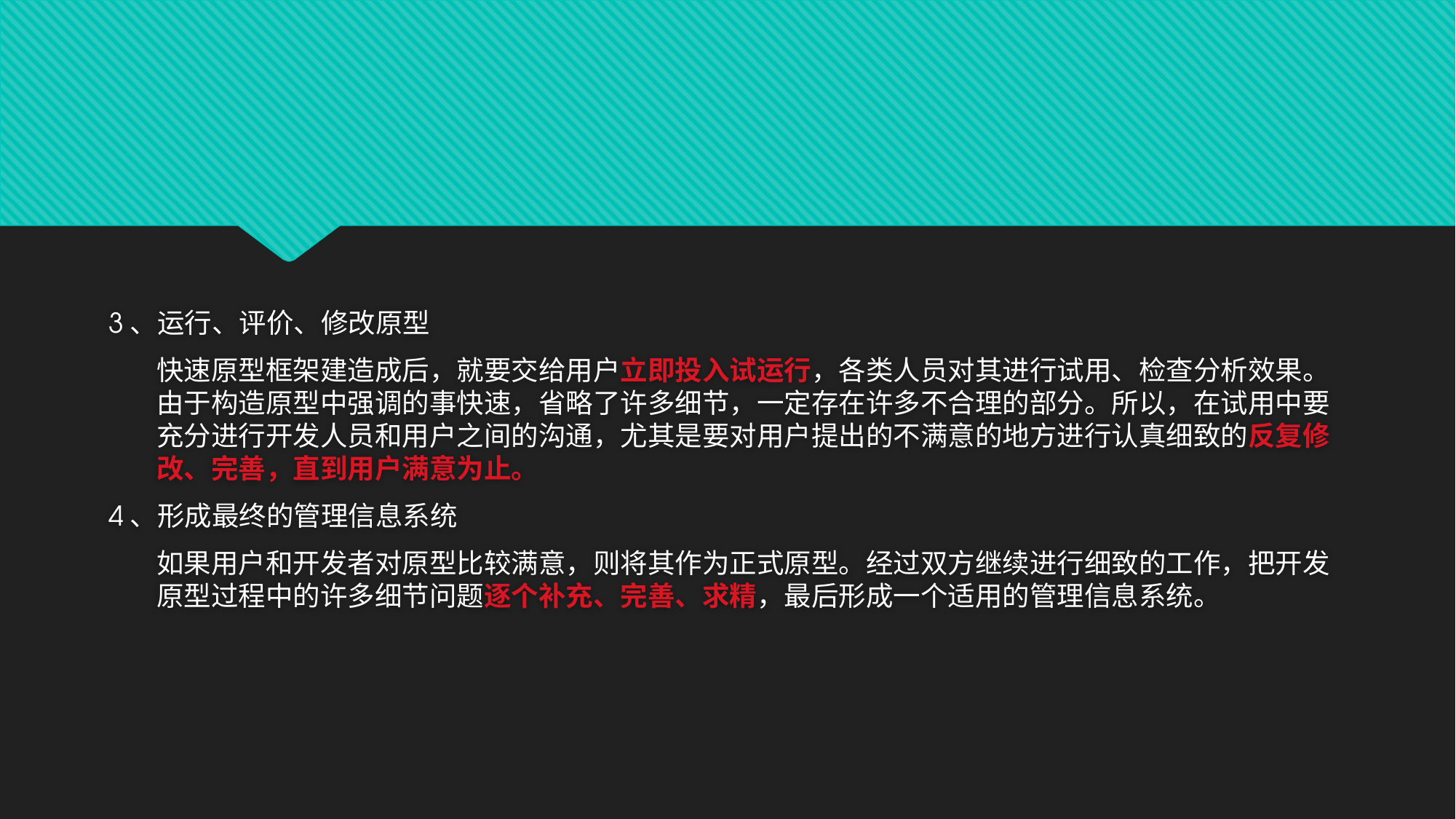

3、运行、评价、修改原型
快速原型框架建造成后，就要交给用户立即投入试运行，各类人员对其进行试用、检查分析效果。由于构造原型中强调的事快速，省略了许多细节，一定存在许多不合理的部分。所以，在试用中要充分进行开发人员和用户之间的沟通，尤其是要对用户提出的不满意的地方进行认真细致的反复修改、完善，直到用户满意为止。
4、形成最终的管理信息系统
如果用户和开发者对原型比较满意，则将其作为正式原型。经过双方继续进行细致的工作，把开发原型过程中的许多细节问题逐个补充、完善、求精，最后形成一个适用的管理信息系统。